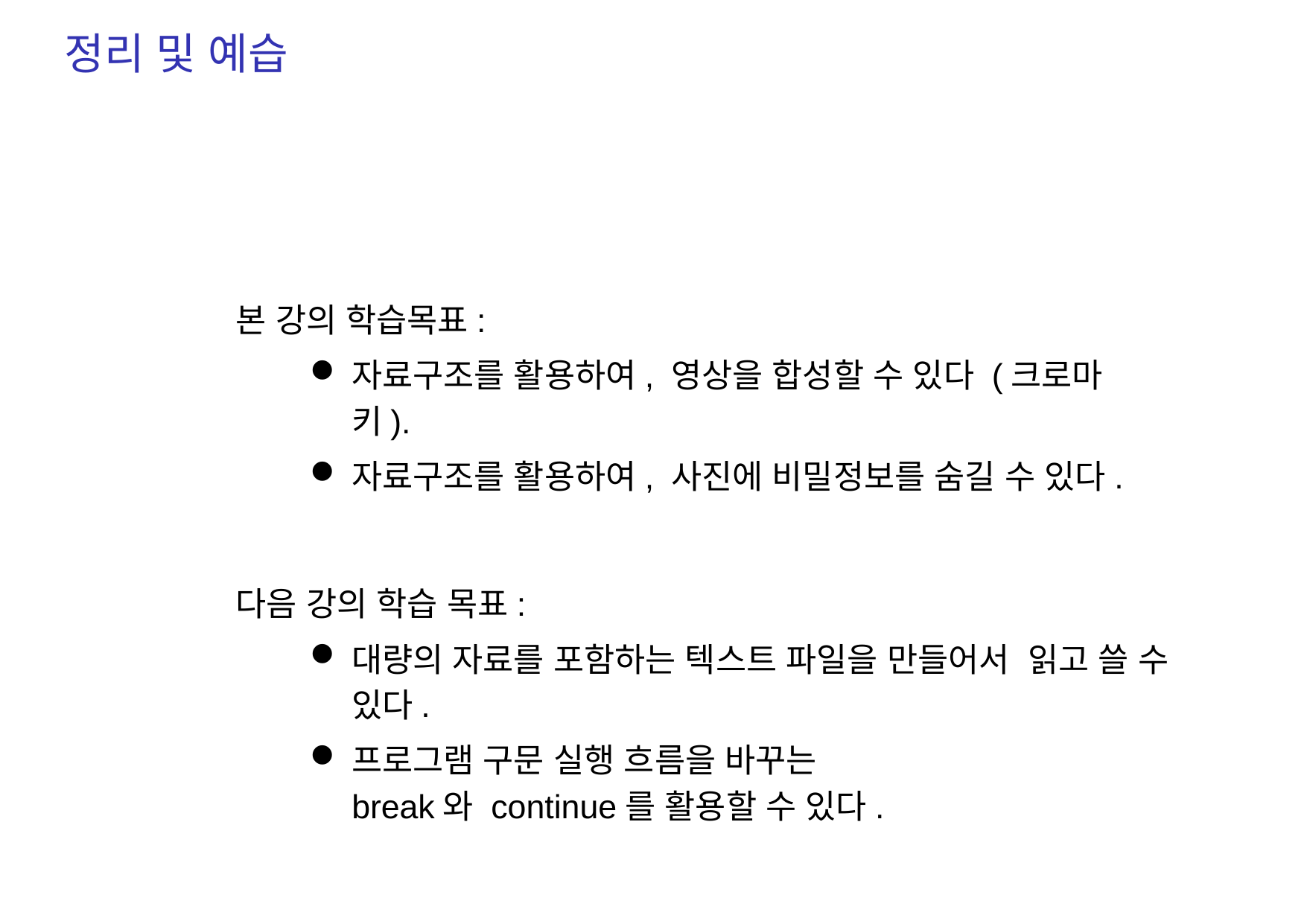

# 정리 및 예습
본 강의 학습목표:
자료구조를 활용하여, 영상을 합성할 수 있다 (크로마키).
자료구조를 활용하여, 사진에 비밀정보를 숨길 수 있다.
다음 강의 학습 목표:
대량의 자료를 포함하는 텍스트 파일을 만들어서  읽고 쓸 수 있다.
프로그램 구문 실행 흐름을 바꾸는
break와 continue를 활용할 수 있다.